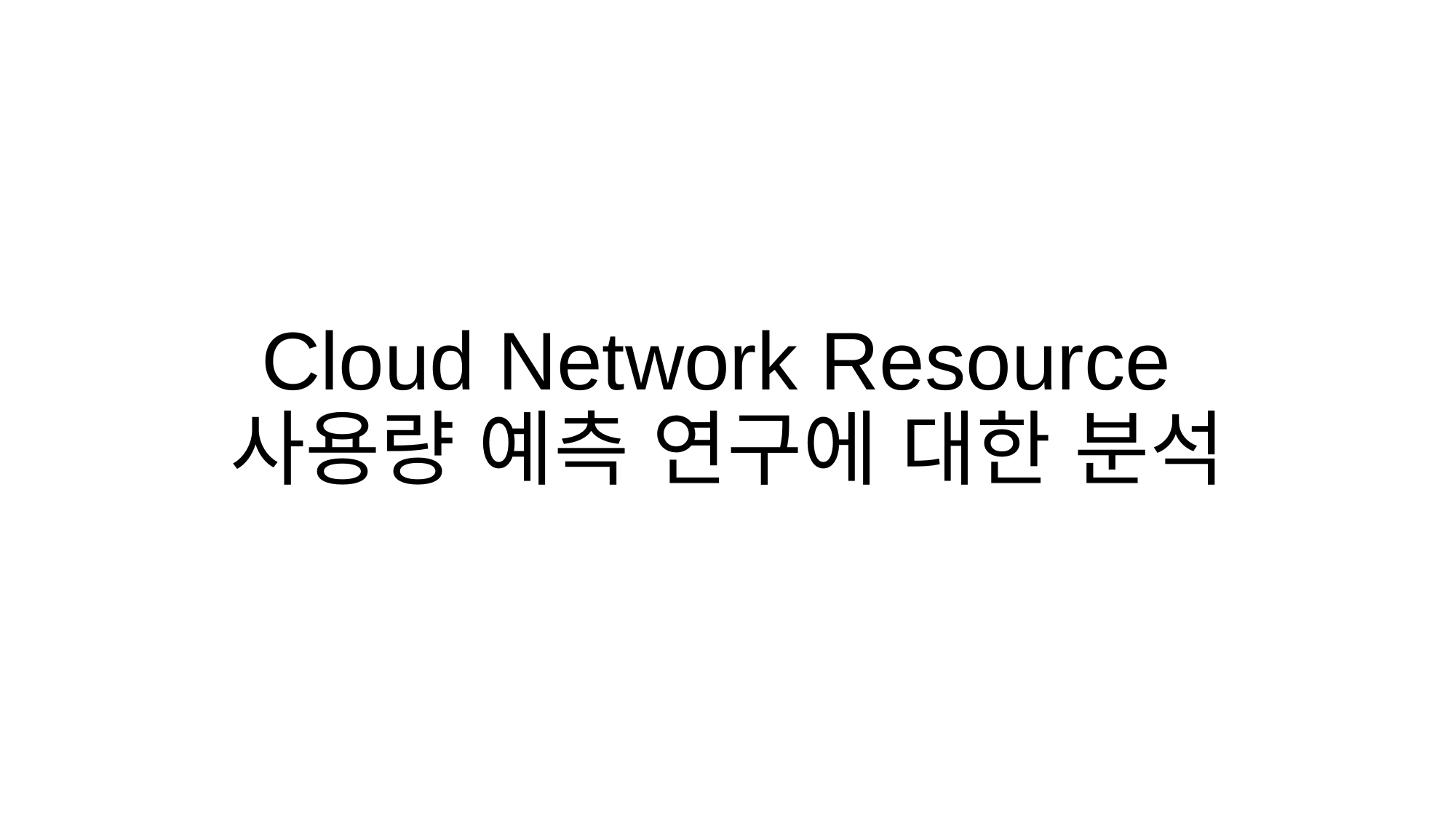

# Cloud Network Resource 사용량 예측 연구에 대한 분석